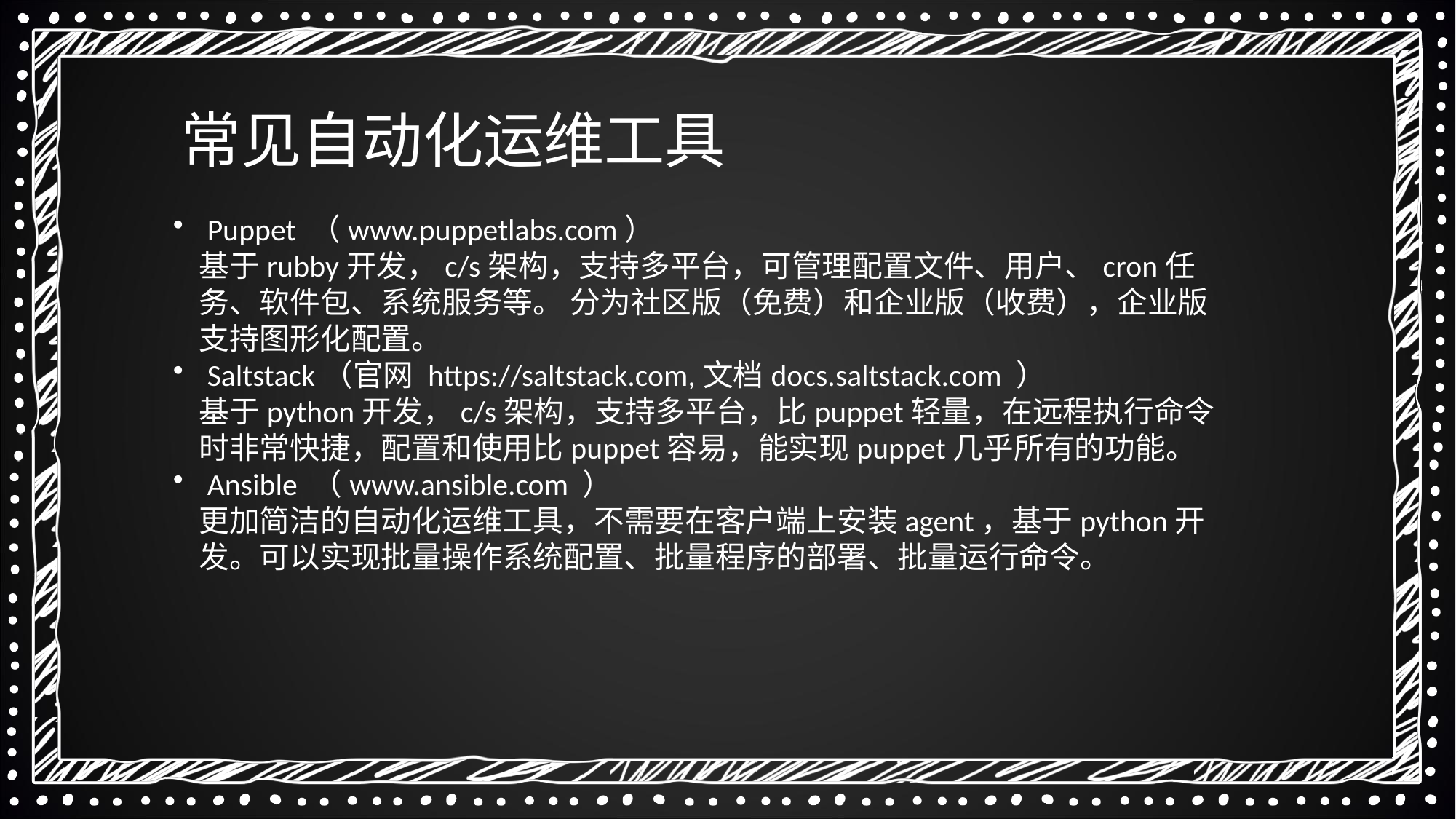

常见自动化运维工具
 Puppet （www.puppetlabs.com）
基于rubby开发，c/s架构，支持多平台，可管理配置文件、用户、cron任务、软件包、系统服务等。 分为社区版（免费）和企业版（收费），企业版支持图形化配置。
 Saltstack（官网 https://saltstack.com,文档docs.saltstack.com ）
基于python开发，c/s架构，支持多平台，比puppet轻量，在远程执行命令时非常快捷，配置和使用比puppet容易，能实现puppet几乎所有的功能。
 Ansible （www.ansible.com ）
更加简洁的自动化运维工具，不需要在客户端上安装agent，基于python开发。可以实现批量操作系统配置、批量程序的部署、批量运行命令。